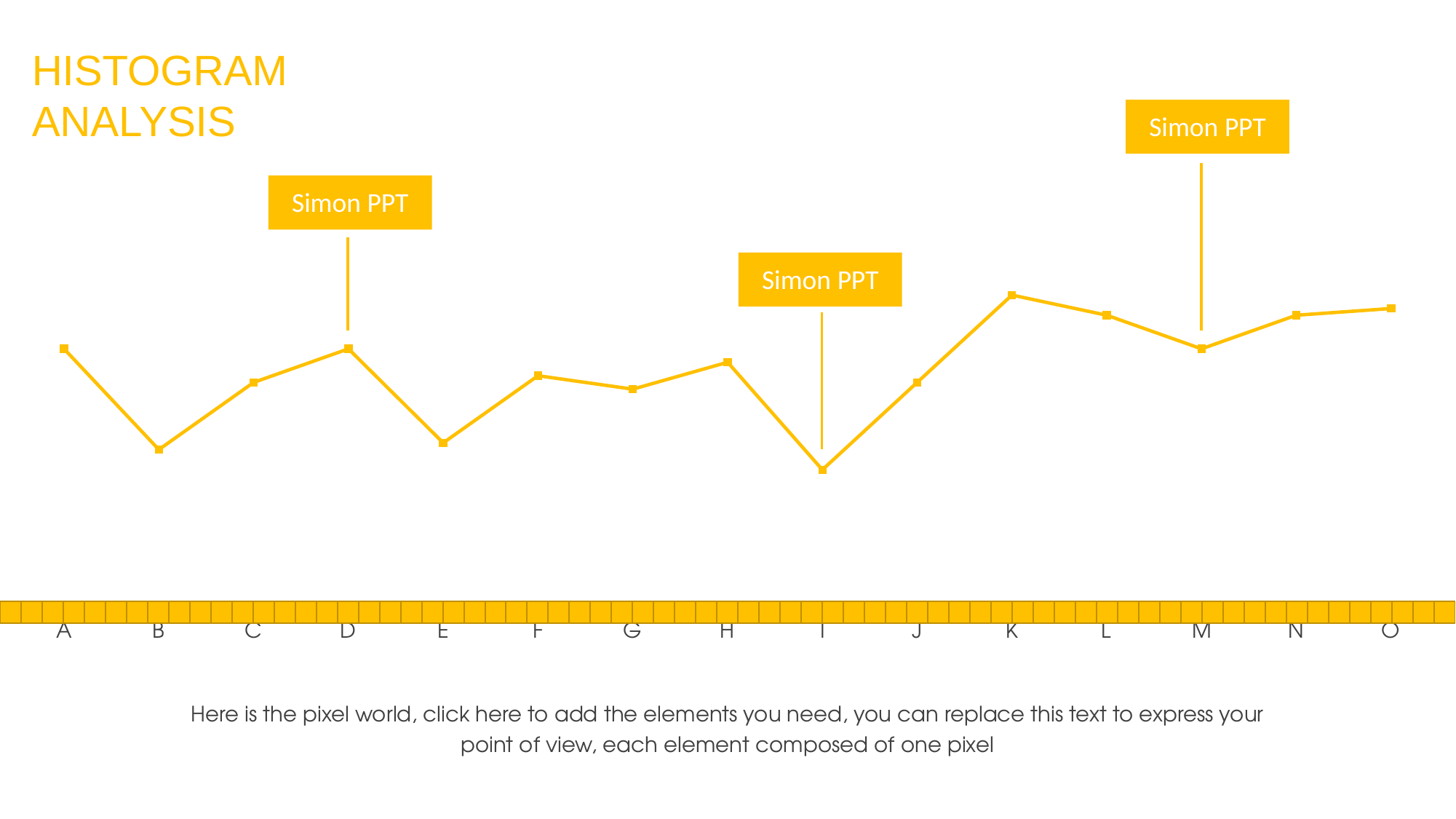

HISTOGRAM ANALYSIS

Simon PPT

Simon PPT

### Chart

| Category | 系列 1 |
|---|---|
| A | 4.0 |
| B | 2.5 |
| C | 3.5 |
| D | 4.0 |
| E | 2.6 |
| F | 3.6 |
| G | 3.4 |
| H | 3.8 |
| I | 2.2 |
| J | 3.5 |
| K | 4.8 |
| L | 4.5 |
| M | 4.0 |
| N | 4.5 |
| O | 4.6 |
Simon PPT

Here is the pixel world, click here to add the elements you need, you can replace this text to express your point of view, each element composed of one pixel